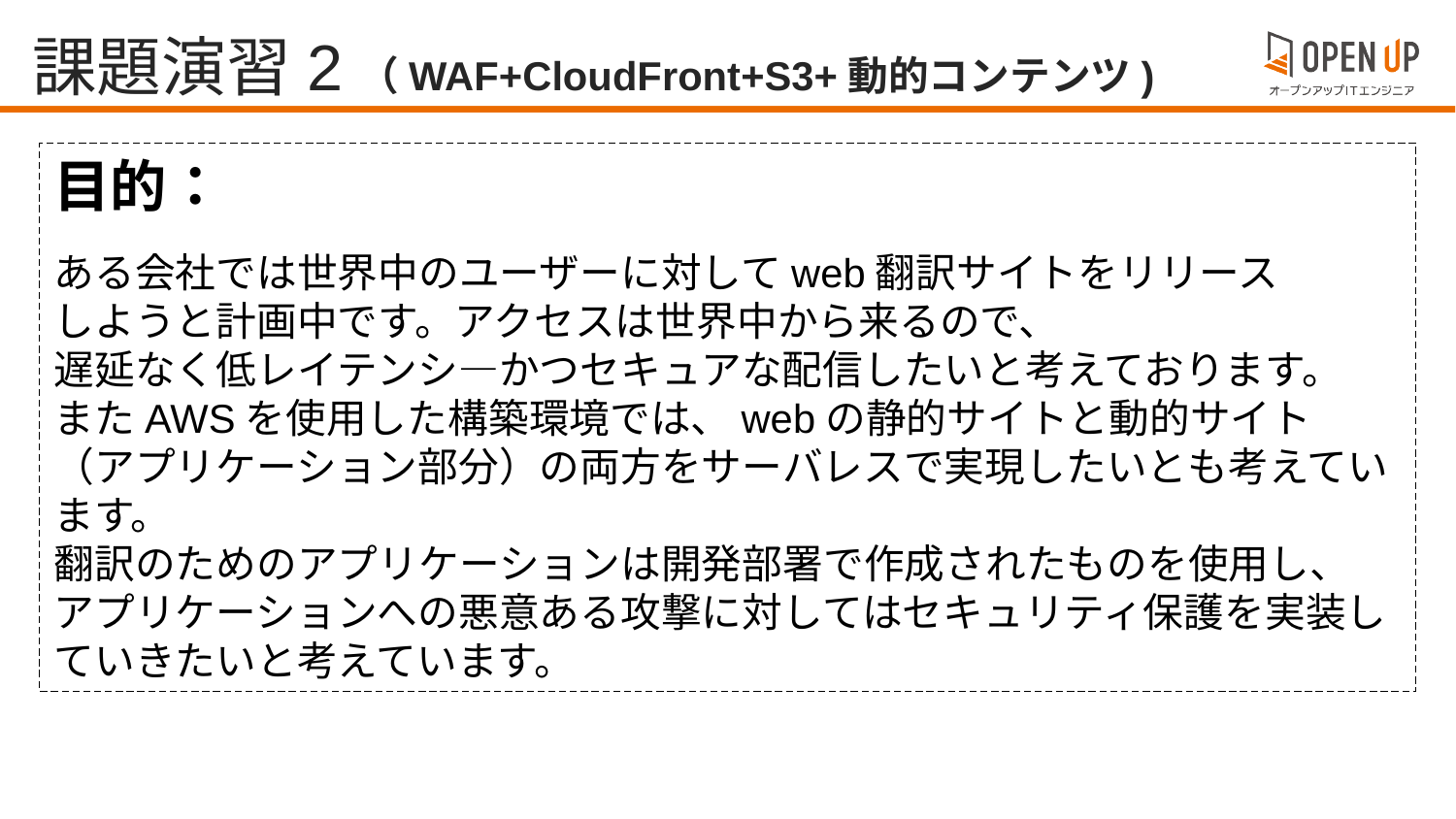

課題演習2（WAF+CloudFront+S3+動的コンテンツ)
目的：

ある会社では世界中のユーザーに対してweb翻訳サイトをリリース
しようと計画中です。アクセスは世界中から来るので、
遅延なく低レイテンシ―かつセキュアな配信したいと考えております。
またAWSを使用した構築環境では、webの静的サイトと動的サイト
（アプリケーション部分）の両方をサーバレスで実現したいとも考えています。
翻訳のためのアプリケーションは開発部署で作成されたものを使用し、
アプリケーションへの悪意ある攻撃に対してはセキュリティ保護を実装していきたいと考えています。